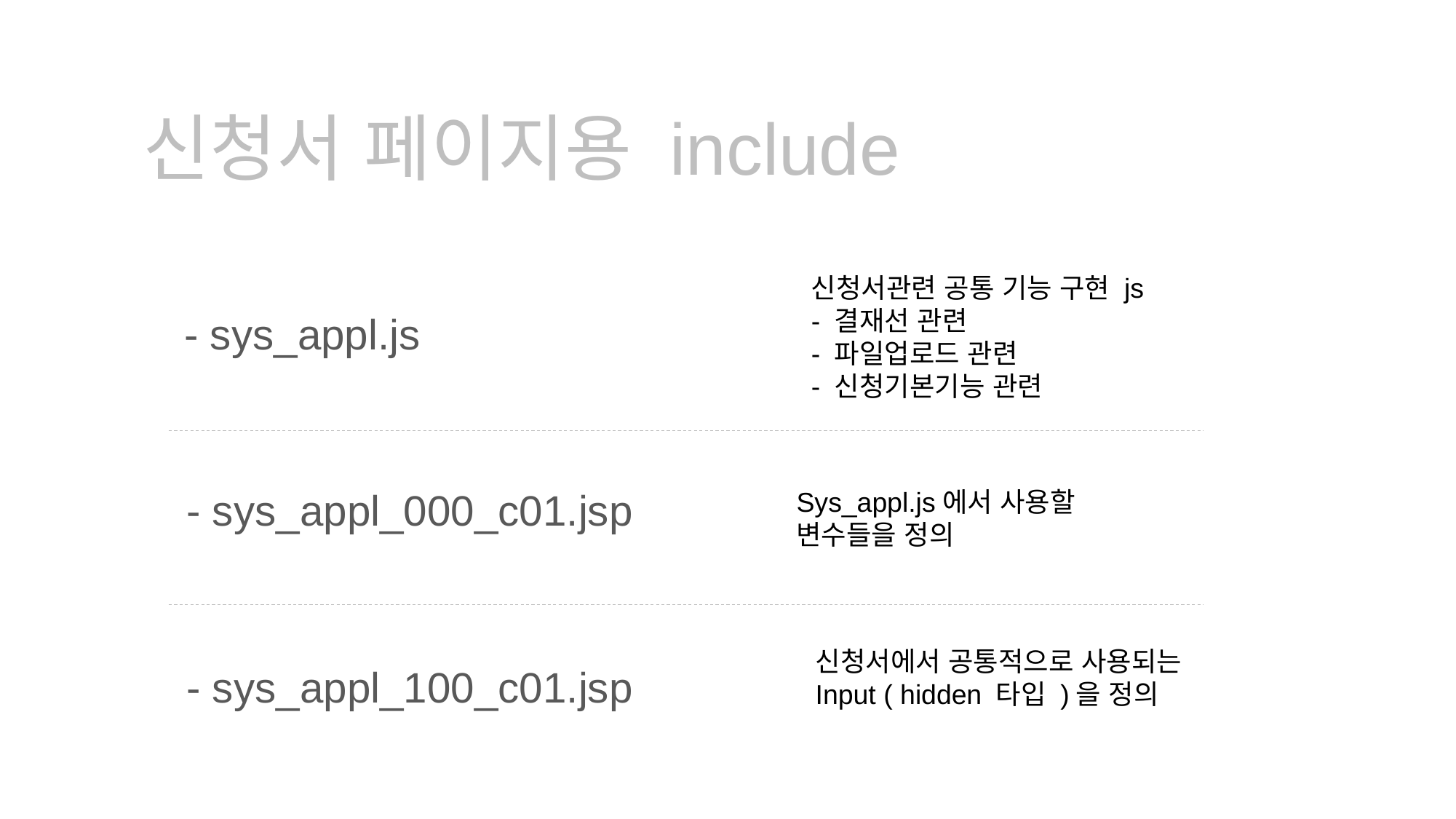

신청서 페이지용 include
신청서관련 공통 기능 구현 js
- 결재선 관련
- 파일업로드 관련
- 신청기본기능 관련
- sys_appl.js
- sys_appl_000_c01.jsp
Sys_appl.js에서 사용할
변수들을 정의
신청서에서 공통적으로 사용되는
Input ( hidden 타입 )을 정의
- sys_appl_100_c01.jsp